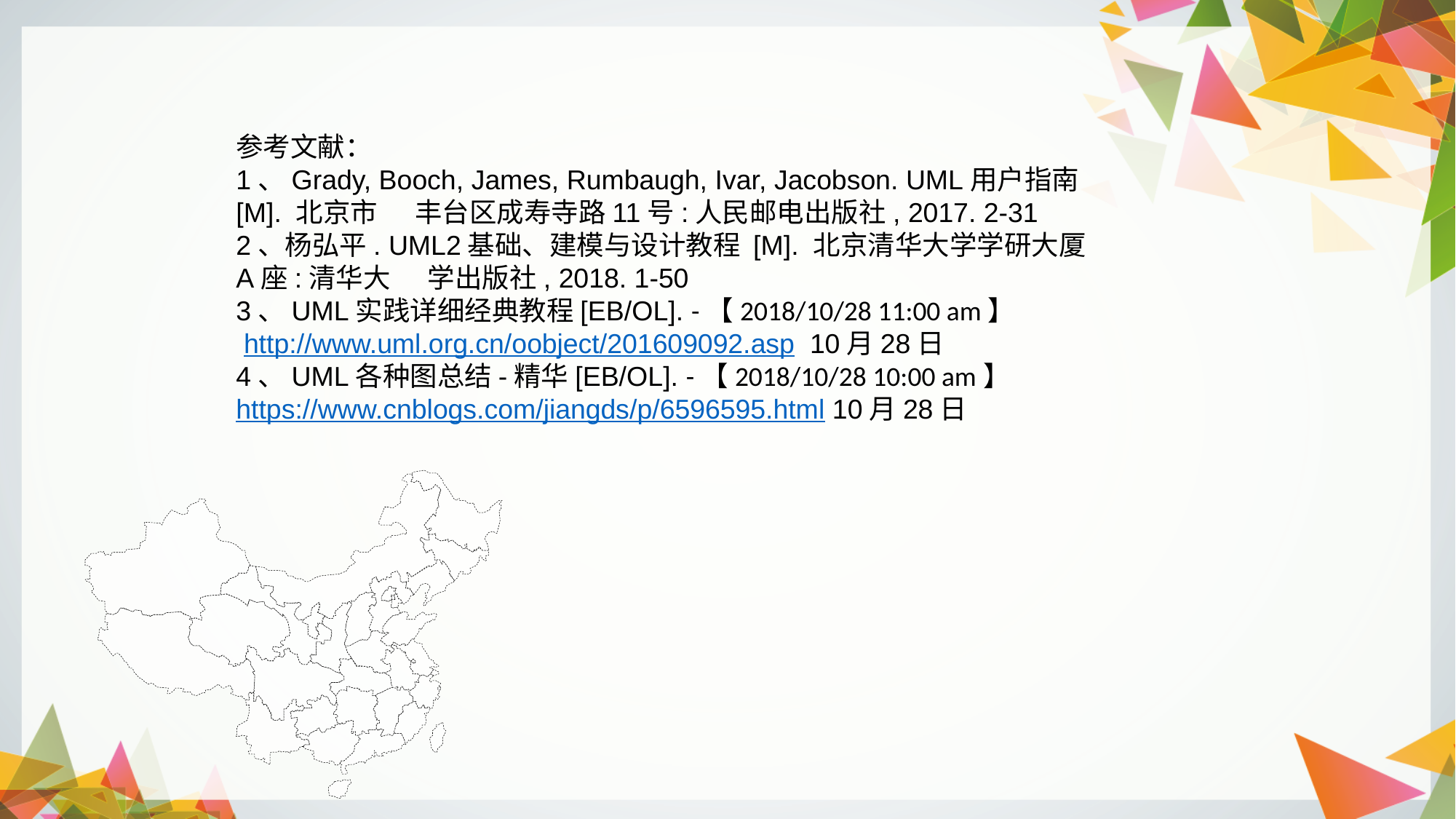

参考文献：
1、Grady, Booch, James, Rumbaugh, Ivar, Jacobson. UML用户指南[M]. 北京市      丰台区成寿寺路11号:人民邮电出版社, 2017. 2-31
2、杨弘平. UML2基础、建模与设计教程 [M]. 北京清华大学学研大厦A座:清华大      学出版社, 2018. 1-50
3、UML实践详细经典教程[EB/OL]. -【2018/10/28 11:00 am】
 http://www.uml.org.cn/oobject/201609092.asp  10月28日
4、UML各种图总结-精华[EB/OL]. -【2018/10/28 10:00 am】
https://www.cnblogs.com/jiangds/p/6596595.html 10月28日